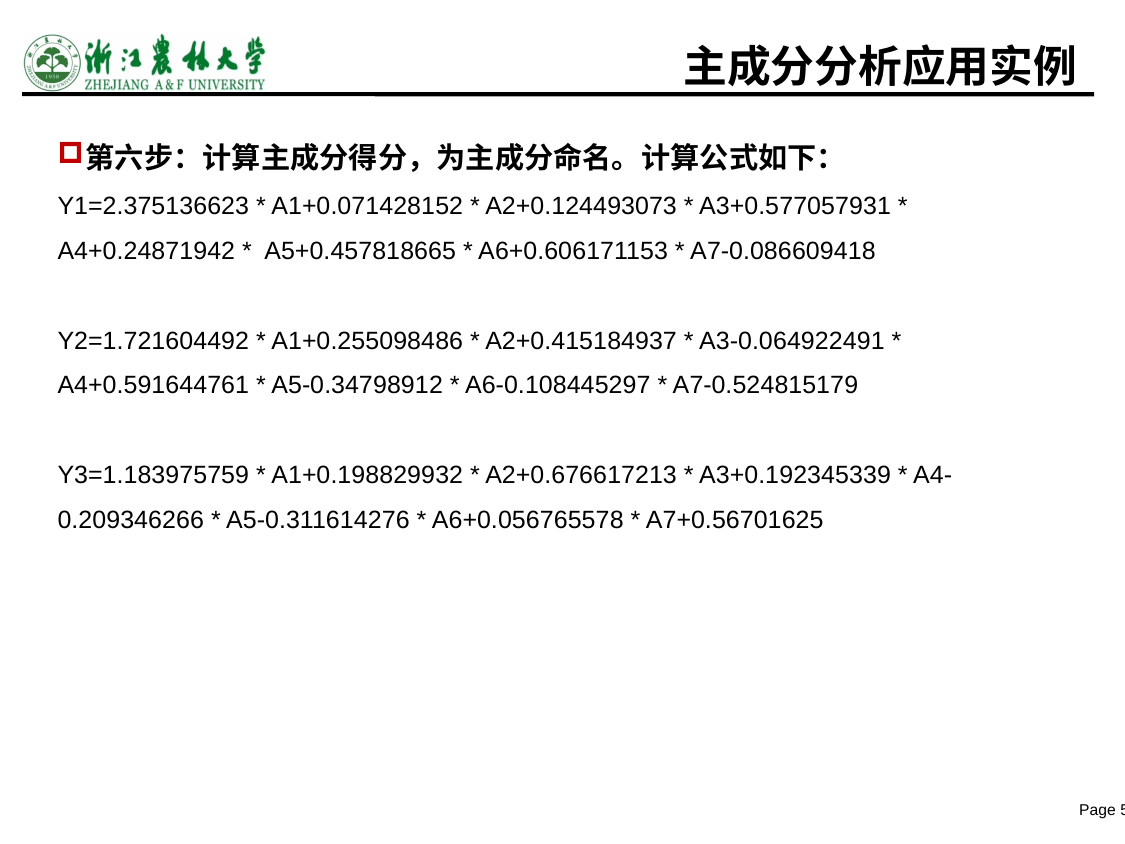

主成分分析应用实例
第六步：计算主成分得分，为主成分命名。计算公式如下：
Y1=2.375136623 * A1+0.071428152 * A2+0.124493073 * A3+0.577057931 * A4+0.24871942 *  A5+0.457818665 * A6+0.606171153 * A7-0.086609418

Y2=1.721604492 * A1+0.255098486 * A2+0.415184937 * A3-0.064922491 * A4+0.591644761 * A5-0.34798912 * A6-0.108445297 * A7-0.524815179

Y3=1.183975759 * A1+0.198829932 * A2+0.676617213 * A3+0.192345339 * A4-0.209346266 * A5-0.311614276 * A6+0.056765578 * A7+0.56701625